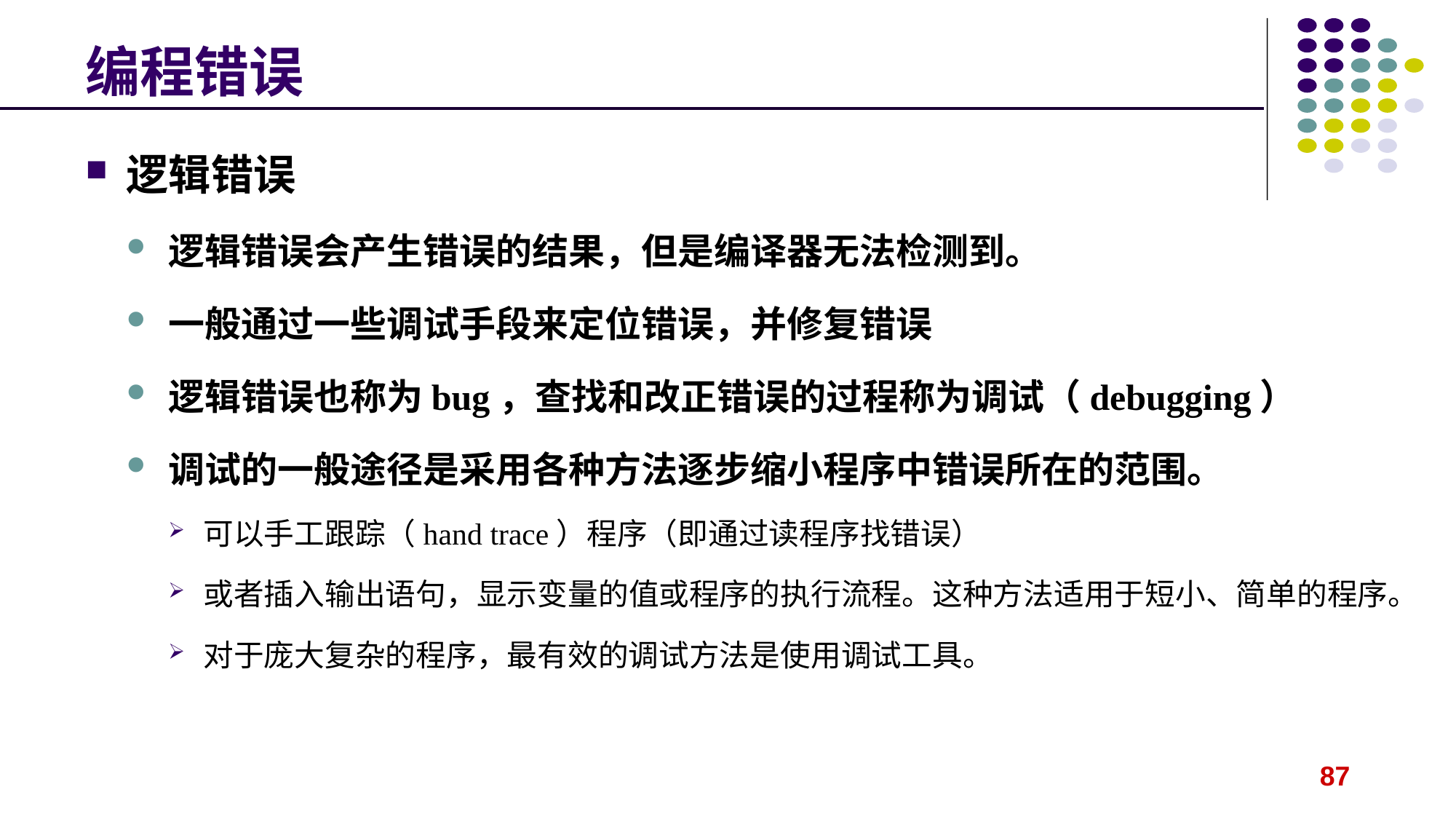

# 编程错误
逻辑错误
逻辑错误会产生错误的结果，但是编译器无法检测到。
一般通过一些调试手段来定位错误，并修复错误
逻辑错误也称为bug，查找和改正错误的过程称为调试（debugging）
调试的一般途径是采用各种方法逐步缩小程序中错误所在的范围。
可以手工跟踪（hand trace）程序（即通过读程序找错误）
或者插入输出语句，显示变量的值或程序的执行流程。这种方法适用于短小、简单的程序。
对于庞大复杂的程序，最有效的调试方法是使用调试工具。